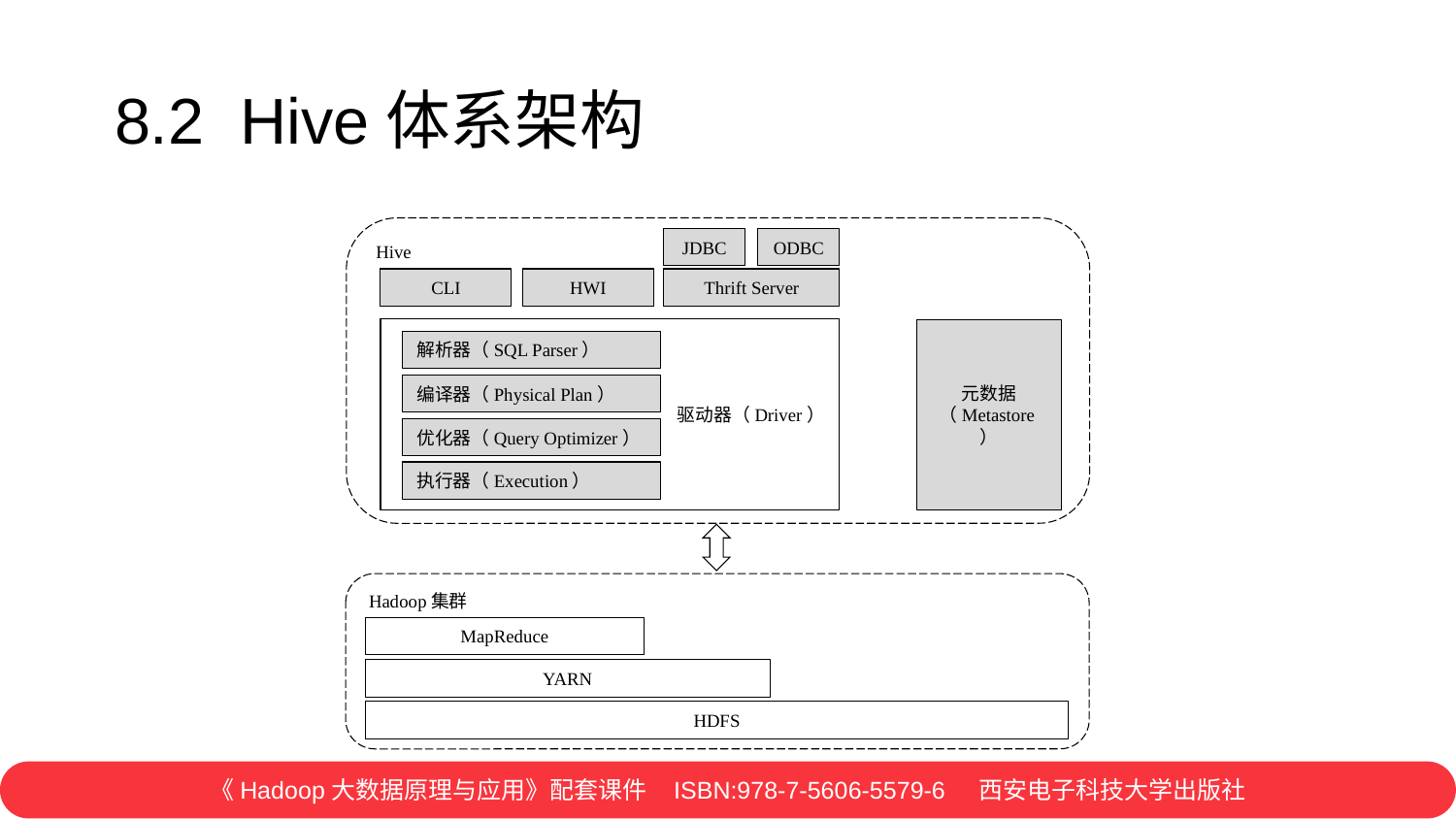

# 8.2  Hive体系架构
Hive
JDBC
ODBC
CLI
HWI
Thrift Server
驱动器（Driver）
元数据
（Metastore）
解析器（SQL Parser）
编译器（Physical Plan）
优化器（Query Optimizer）
执行器（Execution）

Hadoop集群
MapReduce
YARN
HDFS